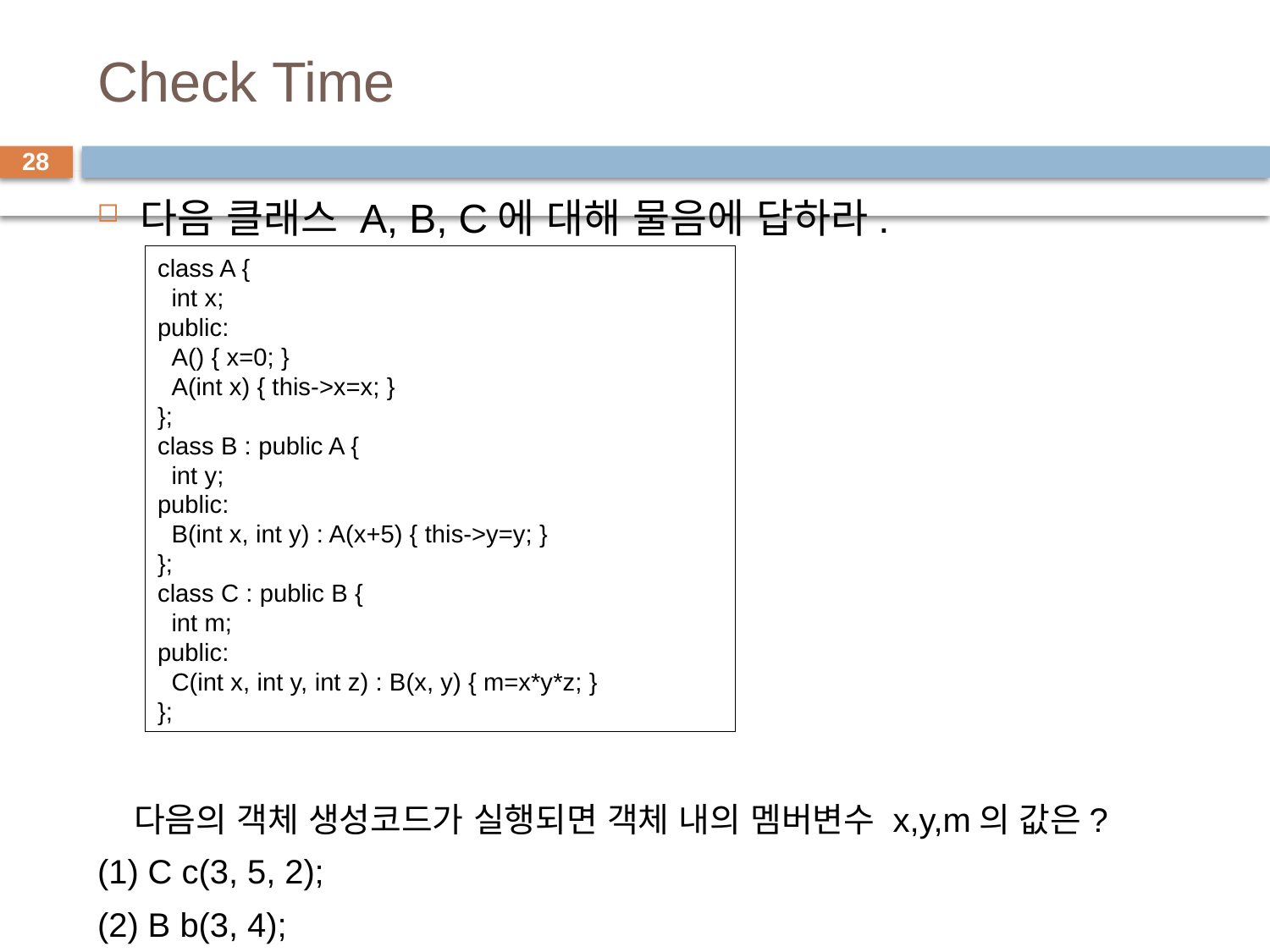

# Check Time
28
다음 클래스 A, B, C에 대해 물음에 답하라.

   다음의 객체 생성코드가 실행되면 객체 내의 멤버변수 x,y,m의 값은?
(1) C c(3, 5, 2);
(2) B b(3, 4);
class A {
  int x;
public:
  A() { x=0; }
  A(int x) { this->x=x; }
};
class B : public A {
  int y;
public:
  B(int x, int y) : A(x+5) { this->y=y; }
};
class C : public B {
  int m;
public:
  C(int x, int y, int z) : B(x, y) { m=x*y*z; }
};